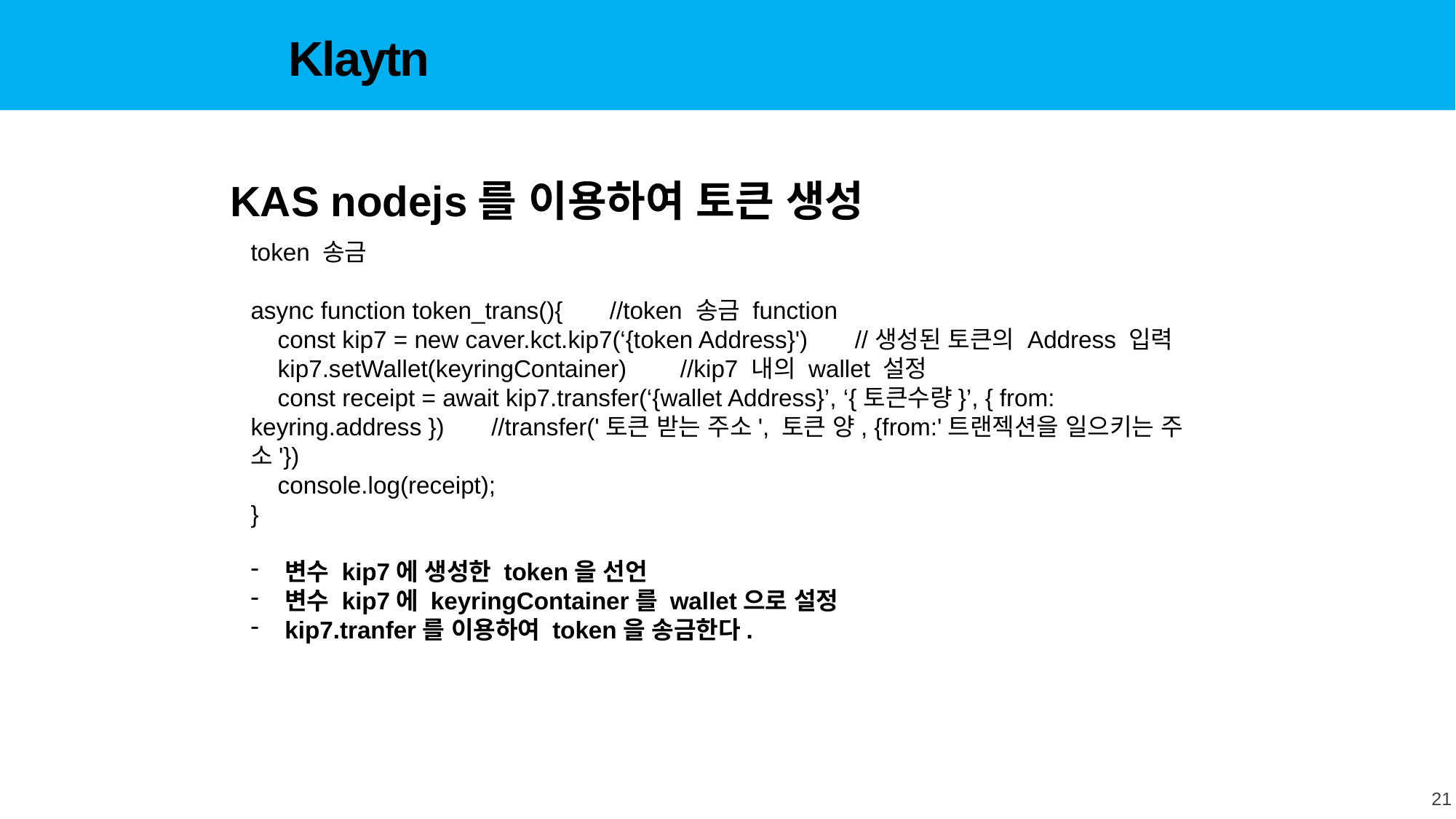

Klaytn
KAS nodejs를 이용하여 토큰 생성
token 송금

async function token_trans(){       //token 송금 function
    const kip7 = new caver.kct.kip7(‘{token Address}')       //생성된 토큰의 Address 입력
    kip7.setWallet(keyringContainer)        //kip7 내의 wallet 설정
    const receipt = await kip7.transfer(‘{wallet Address}’, ‘{토큰수량}’, { from: keyring.address })       //transfer('토큰 받는 주소', 토큰 양, {from:'트랜젝션을 일으키는 주소'})
    console.log(receipt);
}

변수 kip7에 생성한 token을 선언
변수 kip7에 keyringContainer를 wallet으로 설정
kip7.tranfer를 이용하여 token을 송금한다.